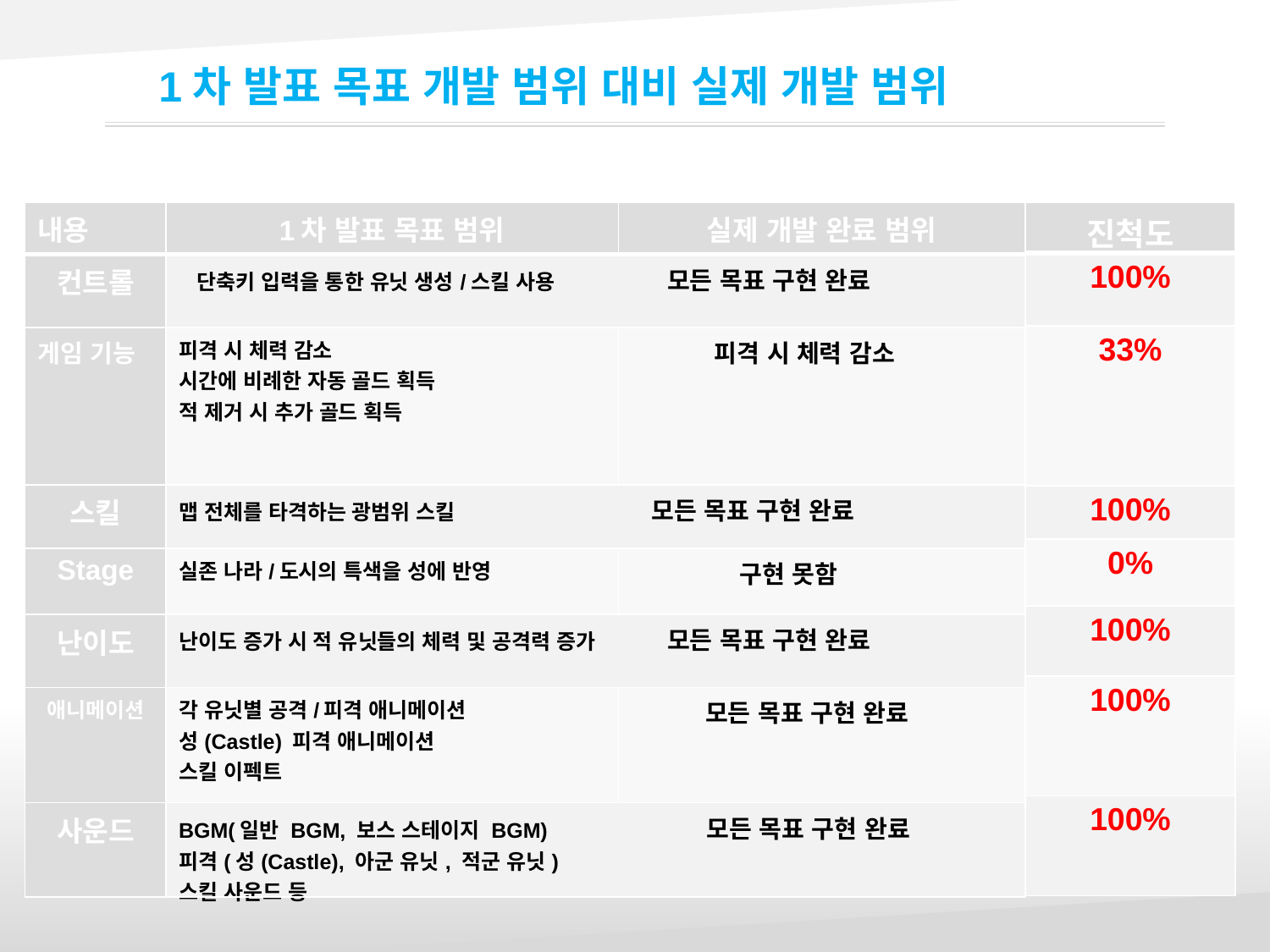

1차 발표 목표 개발 범위 대비 실제 개발 범위
| 내용 | 1차 발표 목표 범위 | 실제 개발 완료 범위 |
| --- | --- | --- |
| 컨트롤 | 단축키 입력을 통한 유닛 생성/스킬 사용 모든 목표 구현 완료 |  |
| 게임 기능 | 피격 시 체력 감소 시간에 비례한 자동 골드 획득 적 제거 시 추가 골드 획득 | 피격 시 체력 감소 |
| 스킬 | 맵 전체를 타격하는 광범위 스킬 모든 목표 구현 완료 |  |
| Stage | 실존 나라/도시의 특색을 성에 반영 | 구현 못함 |
| 난이도 | 난이도 증가 시 적 유닛들의 체력 및 공격력 증가 모든 목표 구현 완료 |  |
| 애니메이션 | 각 유닛별 공격/피격 애니메이션 성(Castle) 피격 애니메이션 스킬 이펙트 | 모든 목표 구현 완료 |
| 사운드 | BGM(일반 BGM, 보스 스테이지 BGM) 모든 목표 구현 완료 피격(성(Castle), 아군 유닛, 적군 유닛) 스킬 사운드 등 |  |
| 진척도 |
| --- |
| 100% |
| 33% |
| 100% |
| 0% |
| 100% |
| 100% |
| 100% |